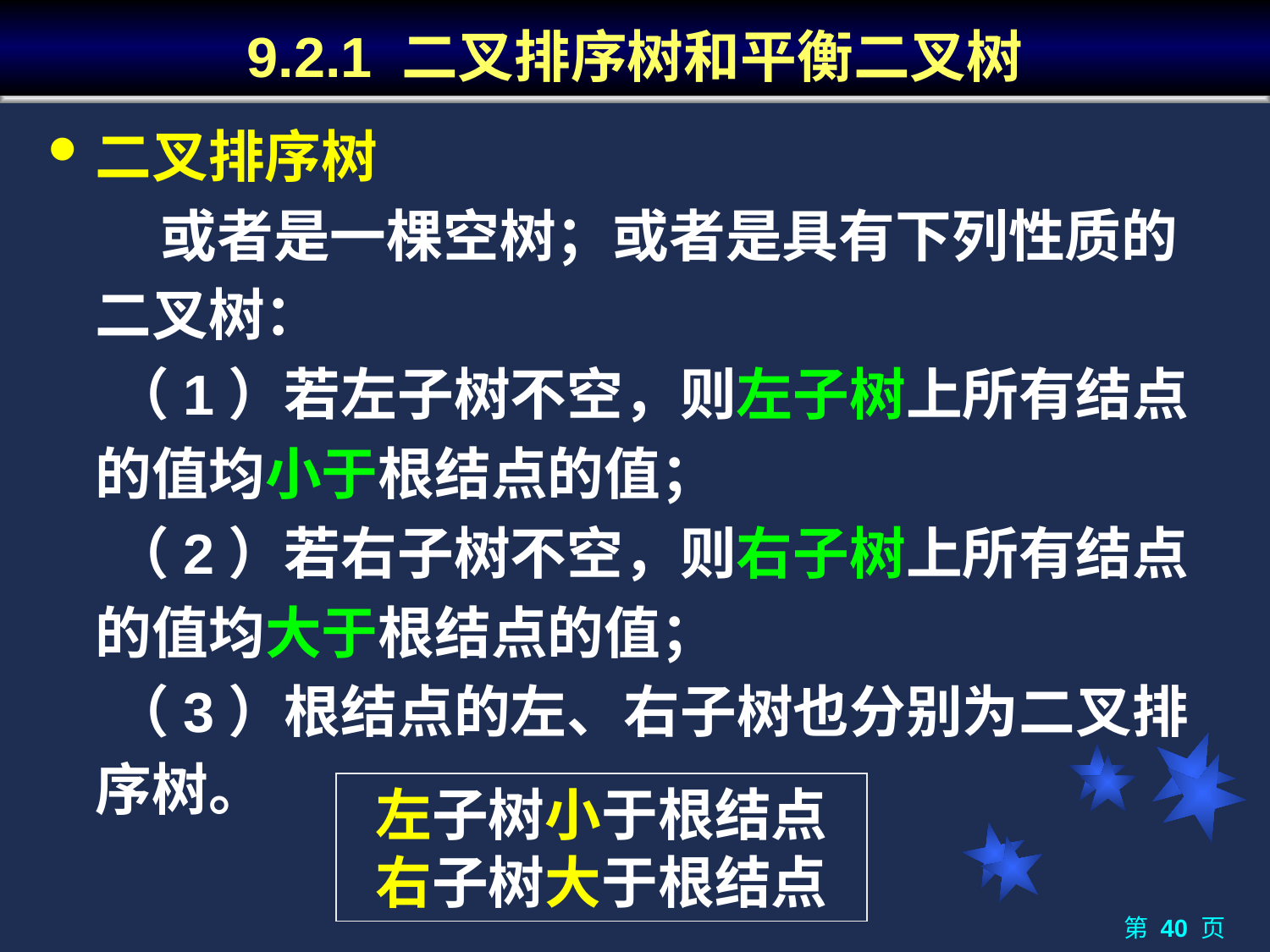

# 9.2.1 二叉排序树和平衡二叉树
二叉排序树
	    或者是一棵空树；或者是具有下列性质的二叉树：
    （1）若左子树不空，则左子树上所有结点的值均小于根结点的值；
    （2）若右子树不空，则右子树上所有结点的值均大于根结点的值；
    （3）根结点的左、右子树也分别为二叉排序树。
左子树小于根结点
右子树大于根结点
第 40 页